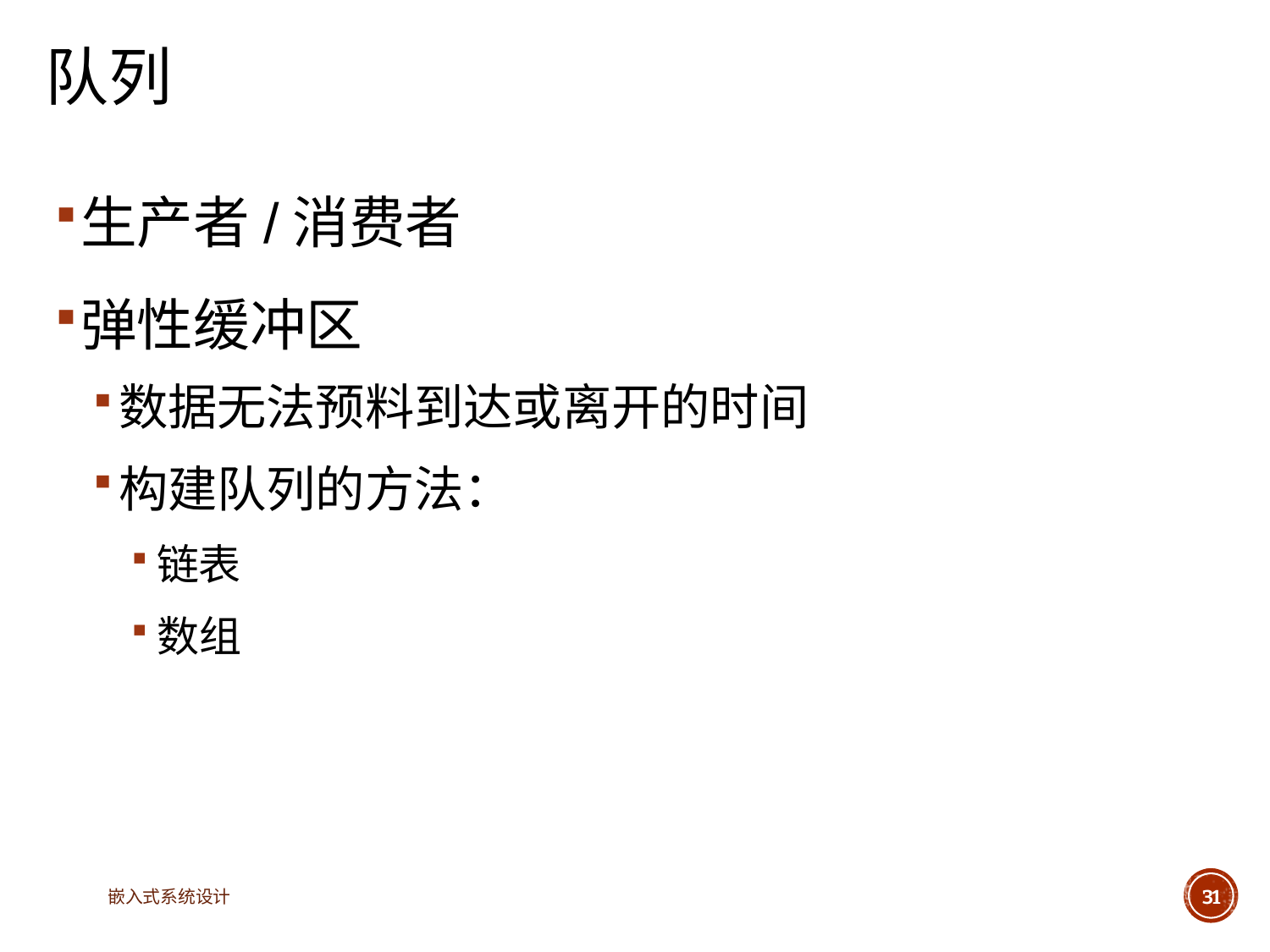

# 队列
生产者/消费者
弹性缓冲区
数据无法预料到达或离开的时间
构建队列的方法：
链表
数组
嵌入式系统设计
31